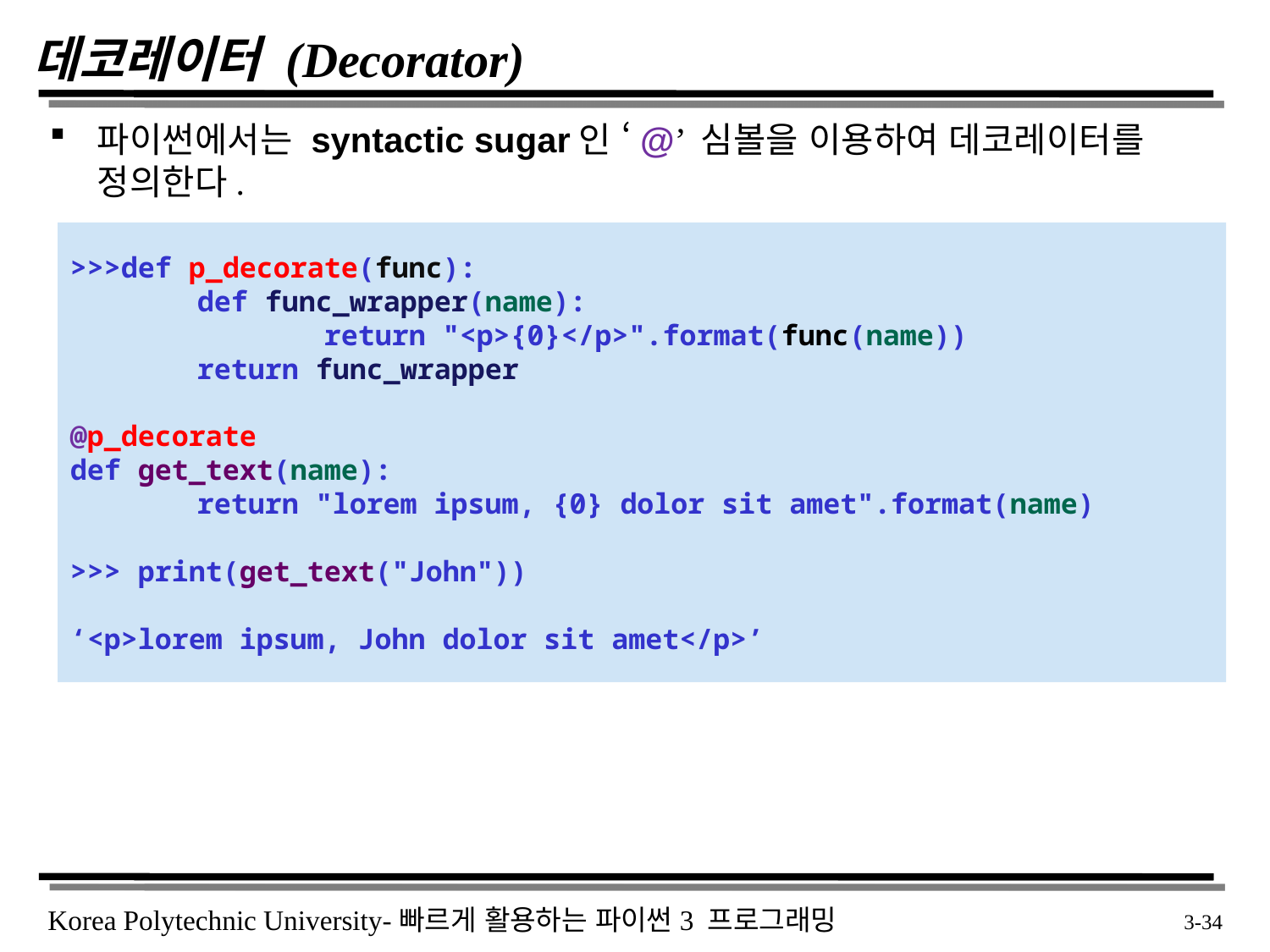

# 데코레이터 (Decorator)
파이썬에서는 syntactic sugar인 ‘@’ 심볼을 이용하여 데코레이터를 정의한다.

>>>def p_decorate(func):
	def func_wrapper(name):
		return "<p>{0}</p>".format(func(name))
	return func_wrapper

@p_decorate
def get_text(name):
	return "lorem ipsum, {0} dolor sit amet".format(name)

>>> print(get_text("John"))

‘<p>lorem ipsum, John dolor sit amet</p>’
 3-34